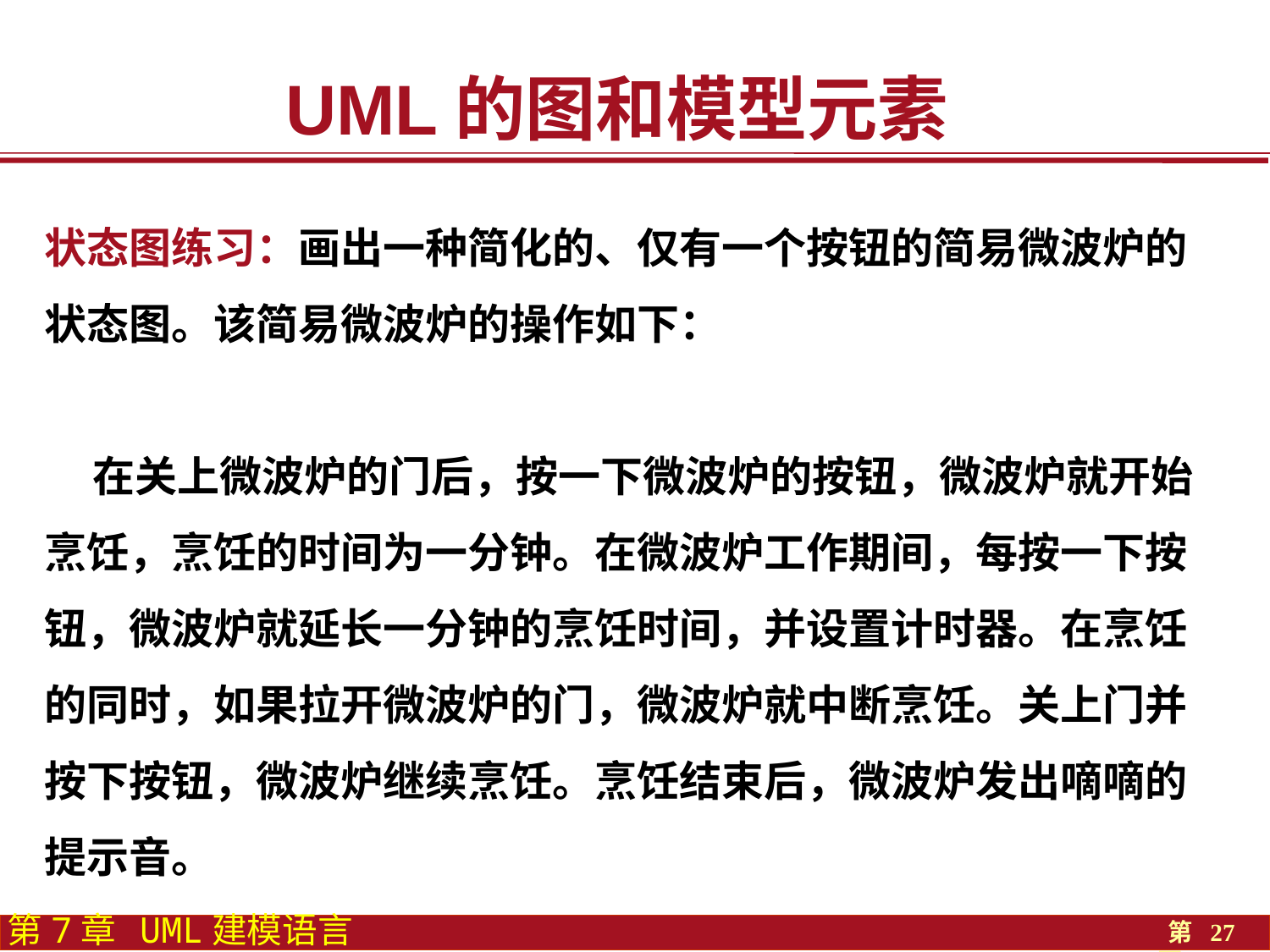

UML的图和模型元素
状态图练习：画出一种简化的、仅有一个按钮的简易微波炉的状态图。该简易微波炉的操作如下：

    在关上微波炉的门后，按一下微波炉的按钮，微波炉就开始烹饪，烹饪的时间为一分钟。在微波炉工作期间，每按一下按钮，微波炉就延长一分钟的烹饪时间，并设置计时器。在烹饪的同时，如果拉开微波炉的门，微波炉就中断烹饪。关上门并按下按钮，微波炉继续烹饪。烹饪结束后，微波炉发出嘀嘀的提示音。